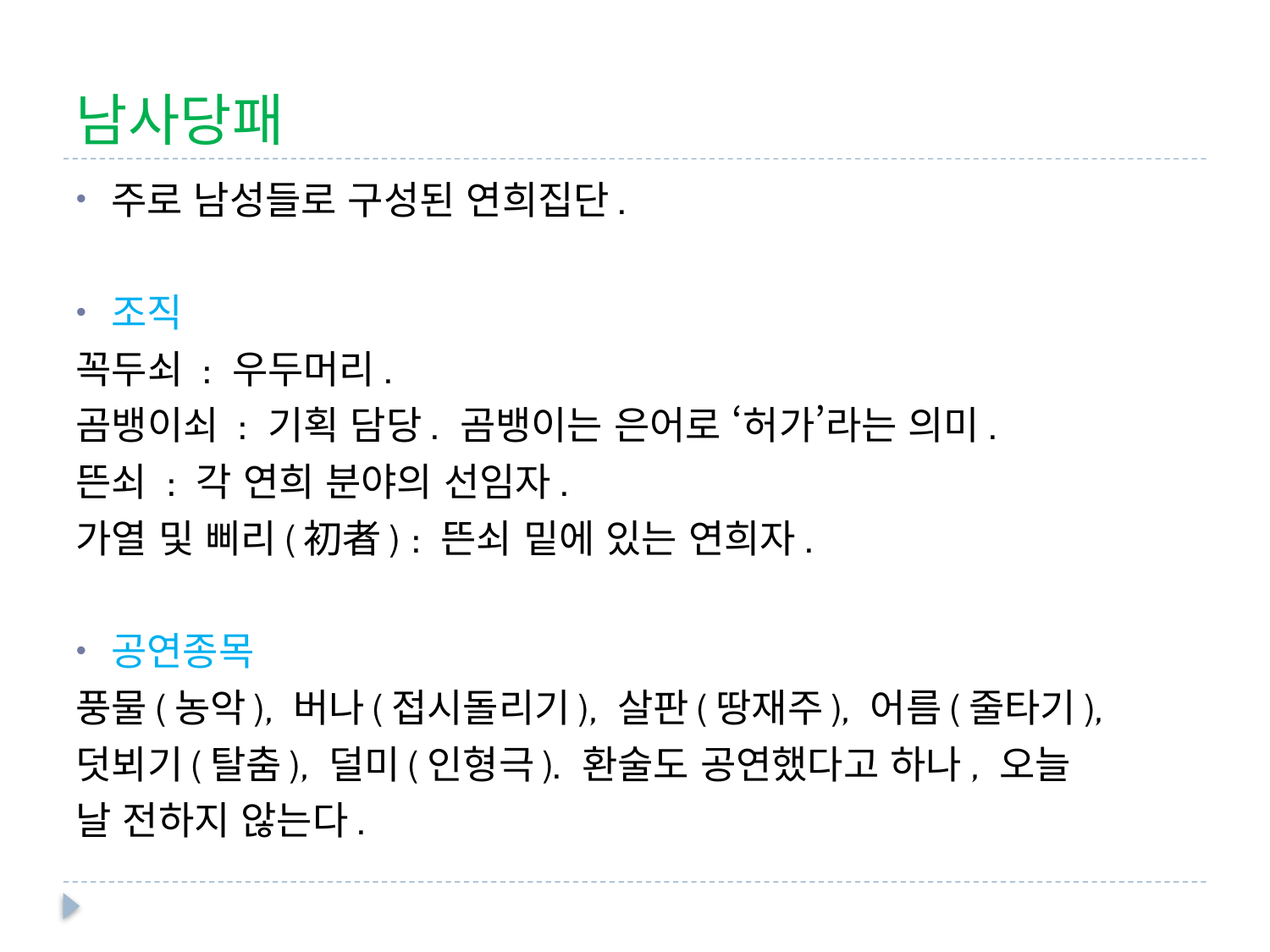

# 남사당패
주로 남성들로 구성된 연희집단.

조직
꼭두쇠 : 우두머리.
곰뱅이쇠 : 기획 담당. 곰뱅이는 은어로 ‘허가’라는 의미.
뜬쇠 : 각 연희 분야의 선임자.
가열 및 삐리(初者) : 뜬쇠 밑에 있는 연희자.

공연종목
풍물(농악), 버나(접시돌리기), 살판(땅재주), 어름(줄타기),
덧뵈기(탈춤), 덜미(인형극). 환술도 공연했다고 하나, 오늘
날 전하지 않는다.